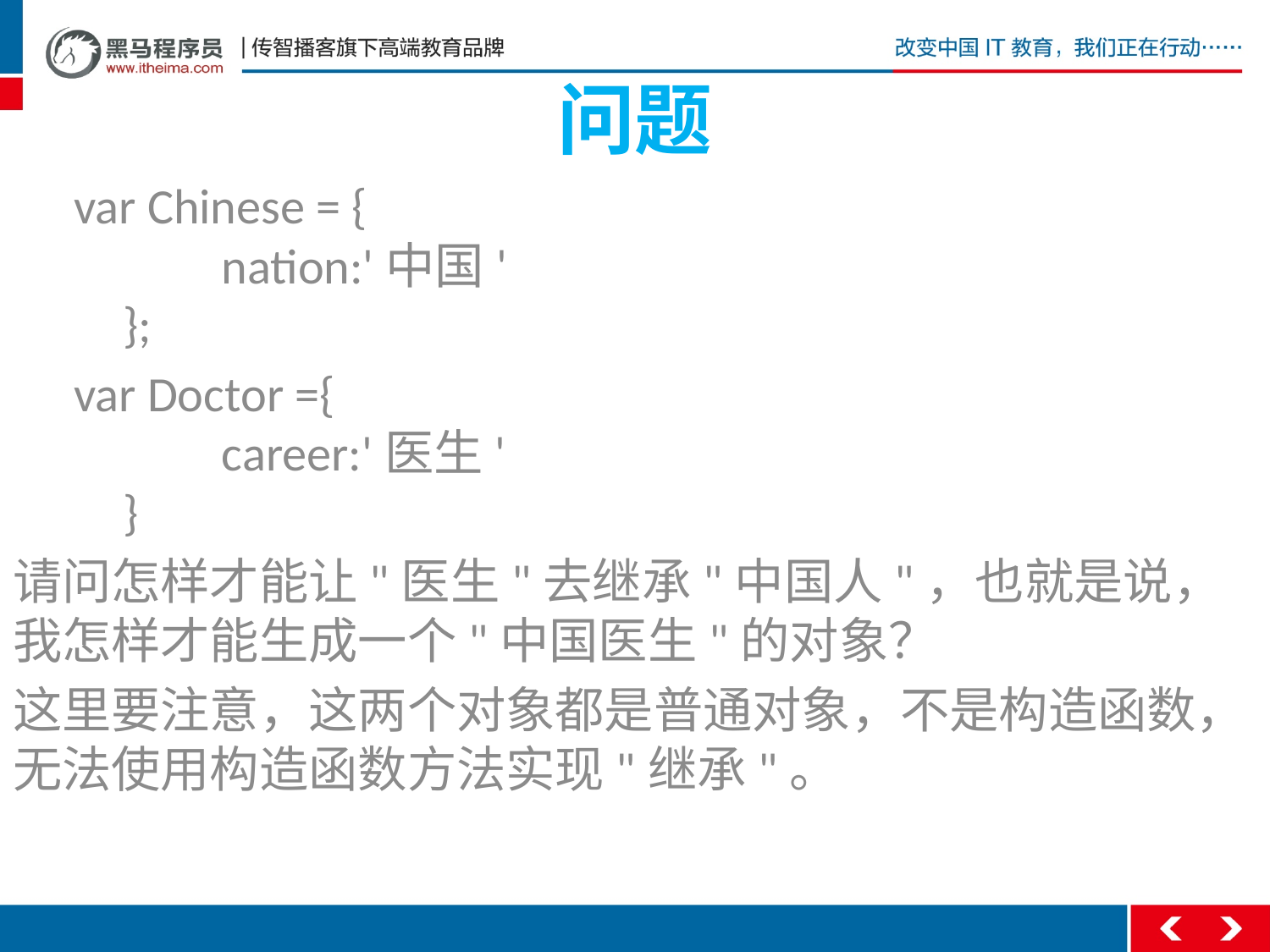

# 问题
　var Chinese = {
　　　　nation:'中国'
　　};
　var Doctor ={
　　　　career:'医生'
　　}
请问怎样才能让"医生"去继承"中国人"，也就是说，我怎样才能生成一个"中国医生"的对象？
这里要注意，这两个对象都是普通对象，不是构造函数，无法使用构造函数方法实现"继承"。